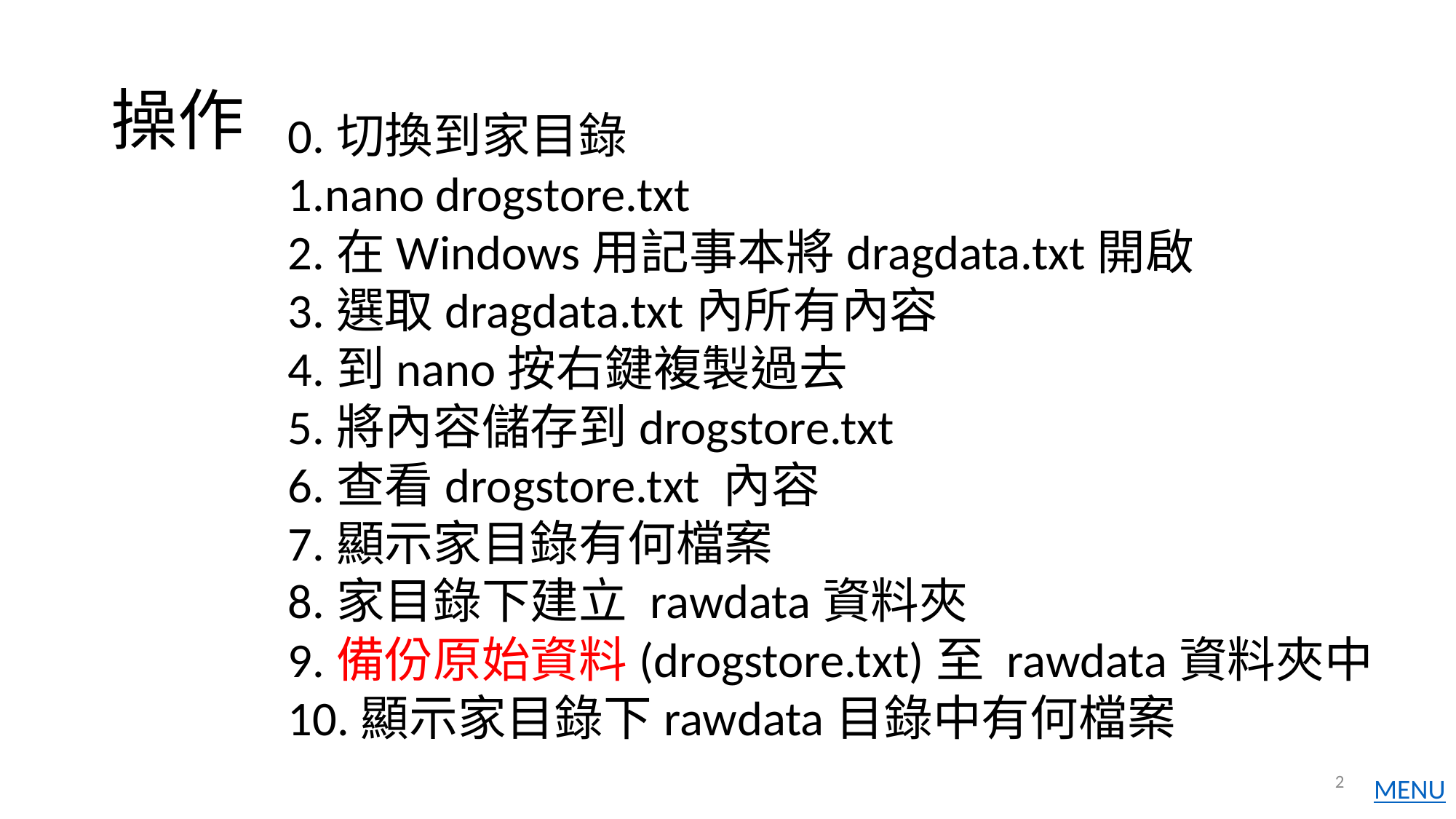

# 操作
0.切換到家目錄
1.nano drogstore.txt
2.在Windows用記事本將dragdata.txt開啟
3.選取dragdata.txt內所有內容
4.到nano按右鍵複製過去
5.將內容儲存到drogstore.txt
6.查看drogstore.txt 內容
7.顯示家目錄有何檔案
8.家目錄下建立 rawdata資料夾
9.備份原始資料(drogstore.txt)至 rawdata資料夾中
10.顯示家目錄下rawdata目錄中有何檔案
2